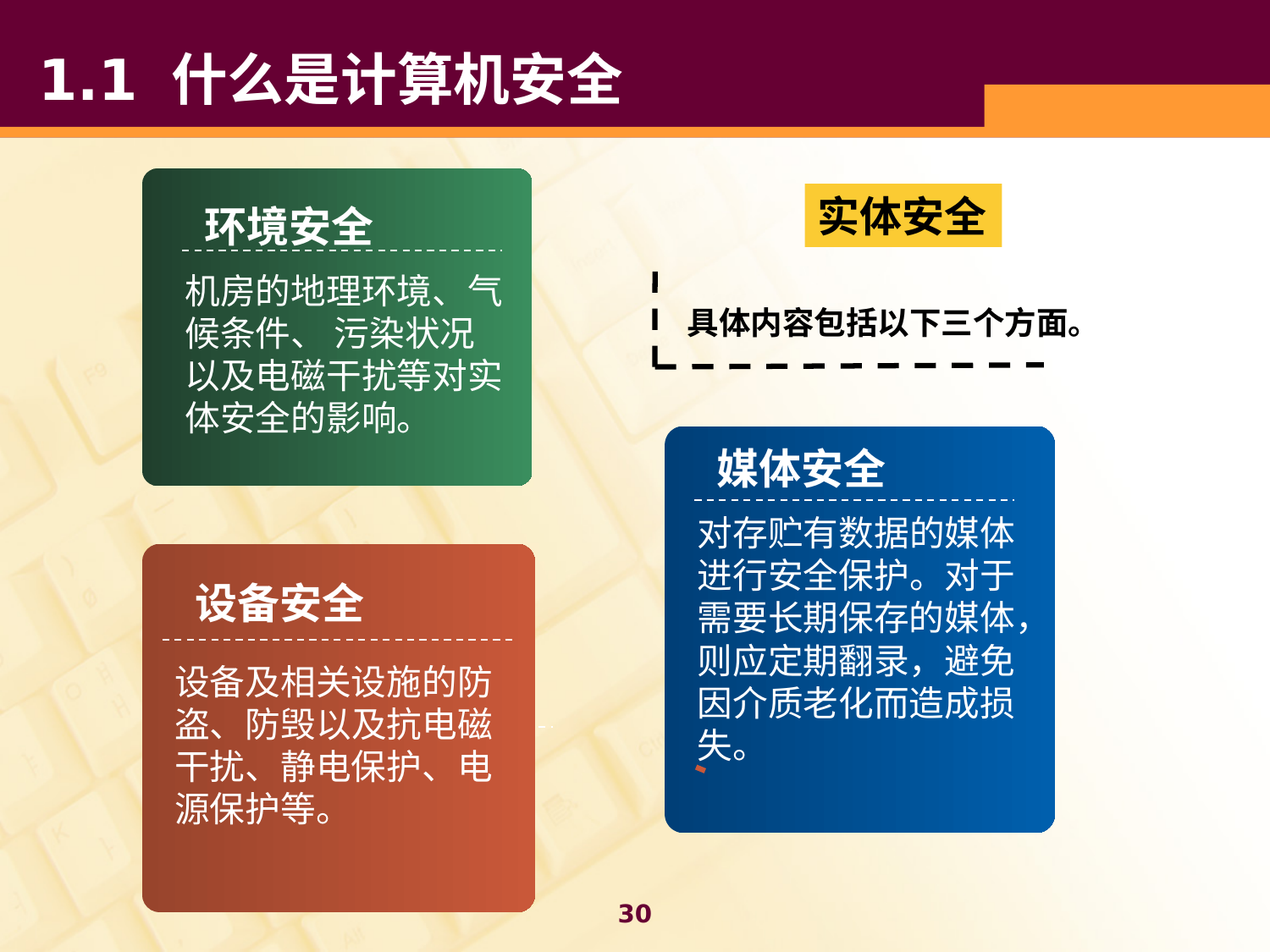

# 1.1 什么是计算机安全

环境安全
机房的地理环境、气候条件、 污染状况以及电磁干扰等对实体安全的影响。
实体安全
具体内容包括以下三个方面。

媒体安全
对存贮有数据的媒体进行安全保护。对于需要长期保存的媒体，则应定期翻录，避免因介质老化而造成损失。

设备安全
设备及相关设施的防盗、防毁以及抗电磁干扰、静电保护、电源保护等。